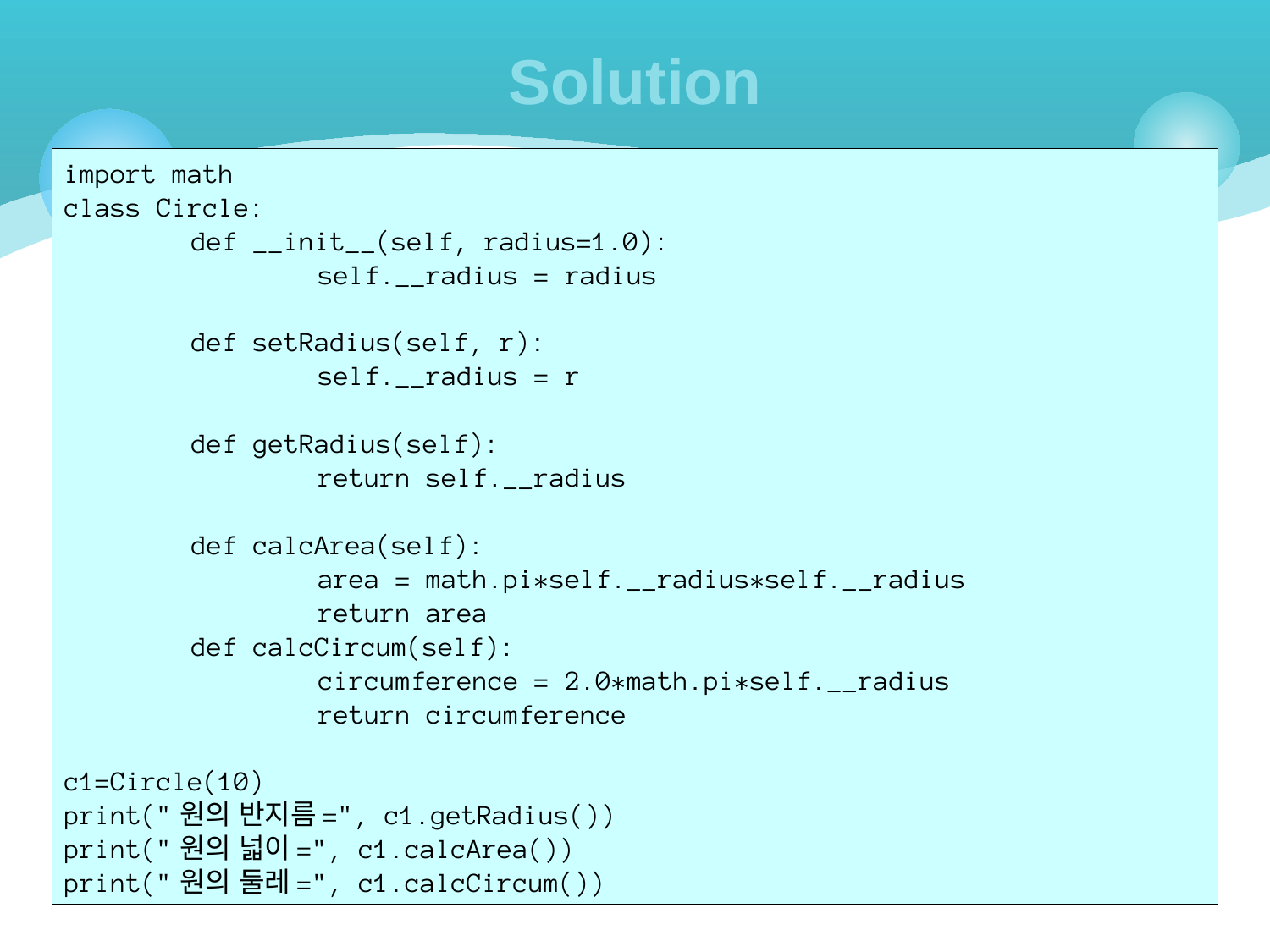

# Solution
import math
class Circle:
	def __init__(self, radius=1.0):
		self.__radius = radius

	def setRadius(self, r):
		self.__radius = r

	def getRadius(self):
		return self.__radius

	def calcArea(self):
		area = math.pi*self.__radius*self.__radius
		return area
	def calcCircum(self):
		circumference = 2.0*math.pi*self.__radius
		return circumference

c1=Circle(10)
print("원의 반지름=", c1.getRadius())
print("원의 넓이=", c1.calcArea())
print("원의 둘레=", c1.calcCircum())